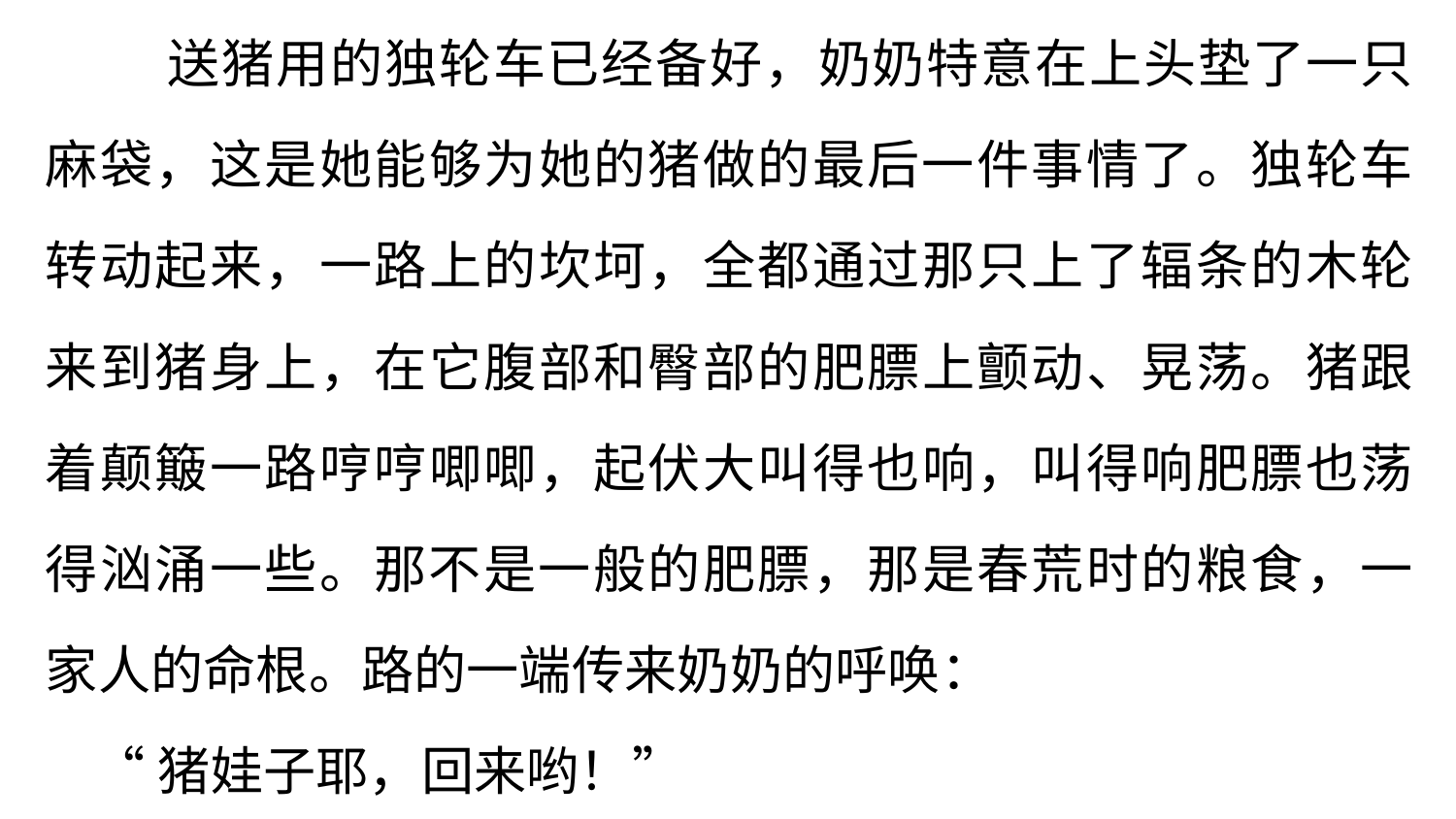

送猪用的独轮车已经备好，奶奶特意在上头垫了一只麻袋，这是她能够为她的猪做的最后一件事情了。独轮车转动起来，一路上的坎坷，全都通过那只上了辐条的木轮来到猪身上，在它腹部和臀部的肥膘上颤动、晃荡。猪跟着颠簸一路哼哼唧唧，起伏大叫得也响，叫得响肥膘也荡得汹涌一些。那不是一般的肥膘，那是春荒时的粮食，一家人的命根。路的一端传来奶奶的呼唤：
    “猪娃子耶，回来哟！”